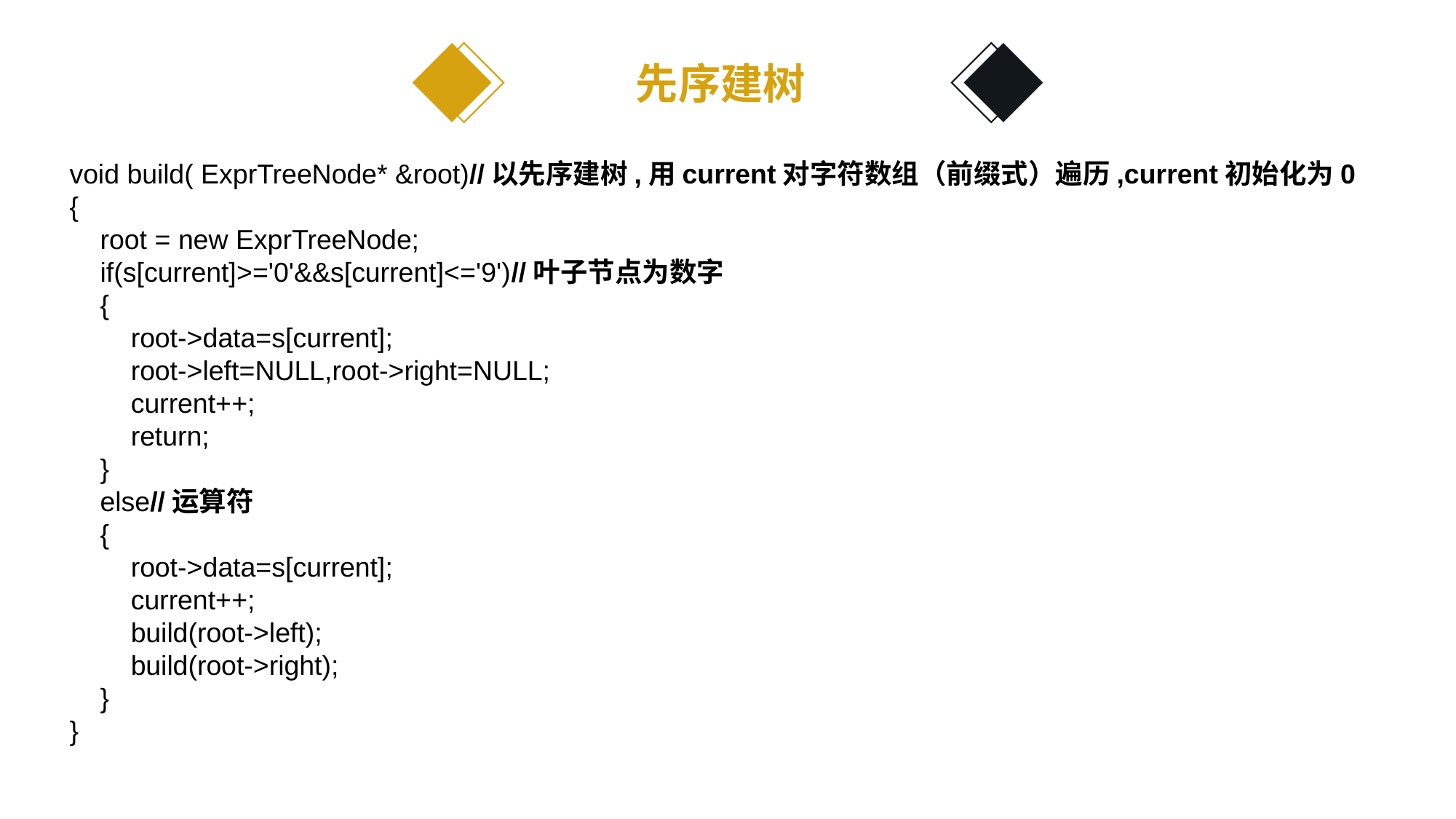

先序建树
void build( ExprTreeNode* &root)//以先序建树,用current对字符数组（前缀式）遍历,current初始化为0
{
    root = new ExprTreeNode;
    if(s[current]>='0'&&s[current]<='9')//叶子节点为数字
    {
        root->data=s[current];
        root->left=NULL,root->right=NULL;
        current++;
        return;
    }
    else//运算符
    {
        root->data=s[current];
        current++;
        build(root->left);
        build(root->right);
    }
}